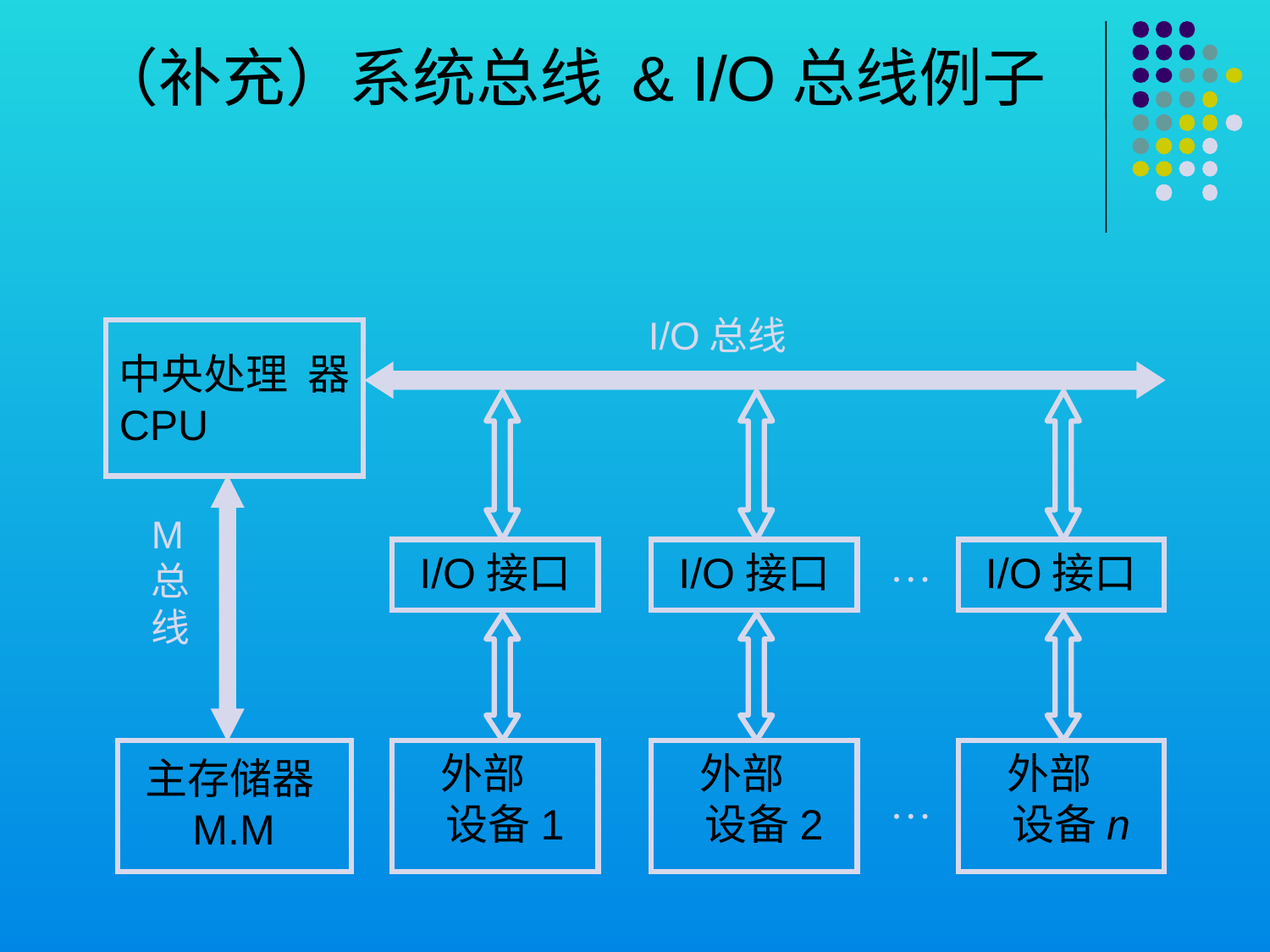

（补充）系统总线 & I/O总线例子
I/O总线

中央处理  器 CPU

I/O接口
I/O接口
…
I/O接口

主存储器
    M.M
 外部
 设备1
 外部
 设备2
…
 外部
 设备n

M
总
线